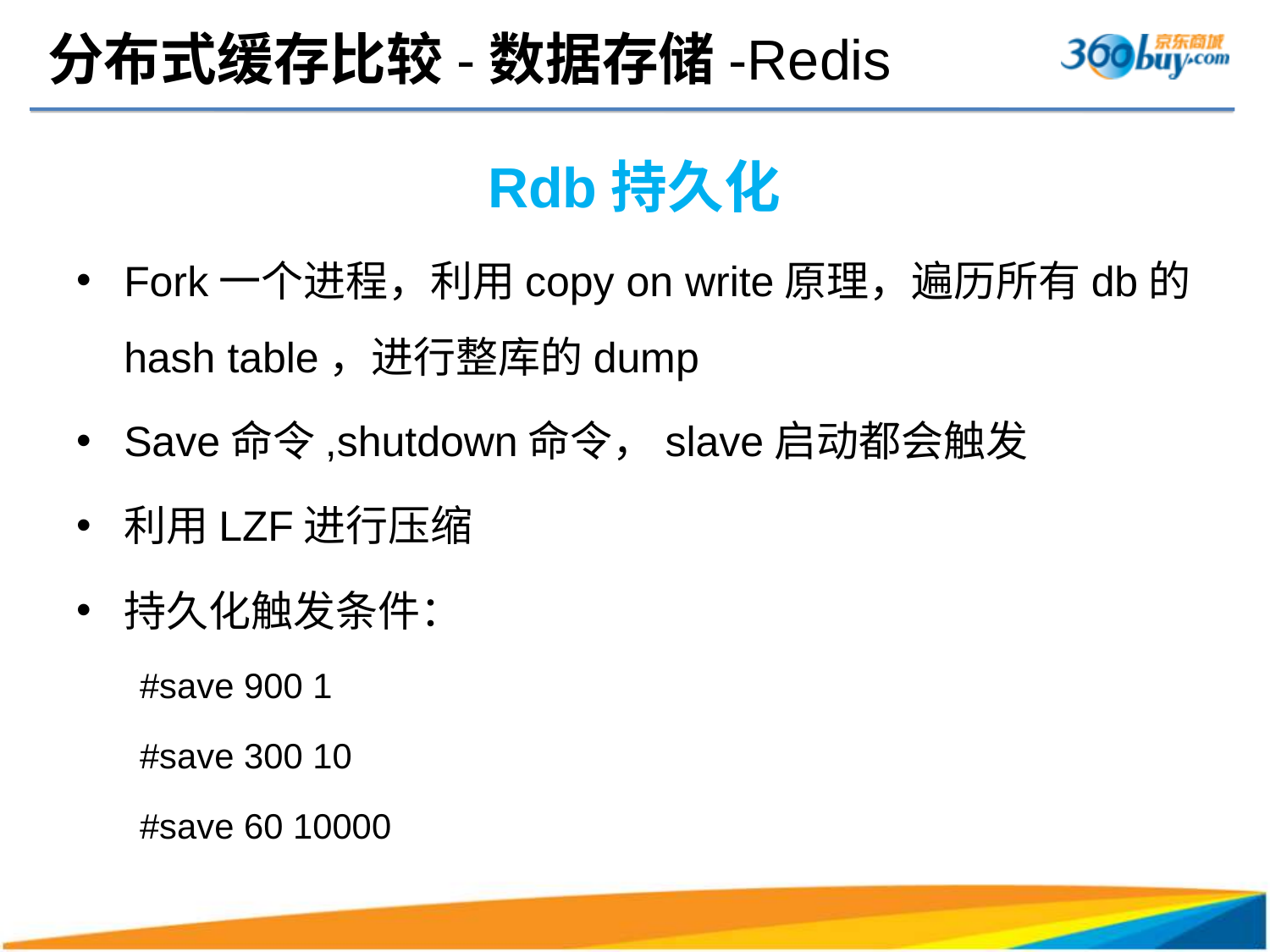

# 分布式缓存比较-数据存储-Redis
Rdb持久化
Fork一个进程，利用copy on write原理，遍历所有db的hash table，进行整库的dump
Save命令,shutdown命令，slave启动都会触发
利用LZF进行压缩
持久化触发条件：
#save 900 1
#save 300 10
#save 60 10000